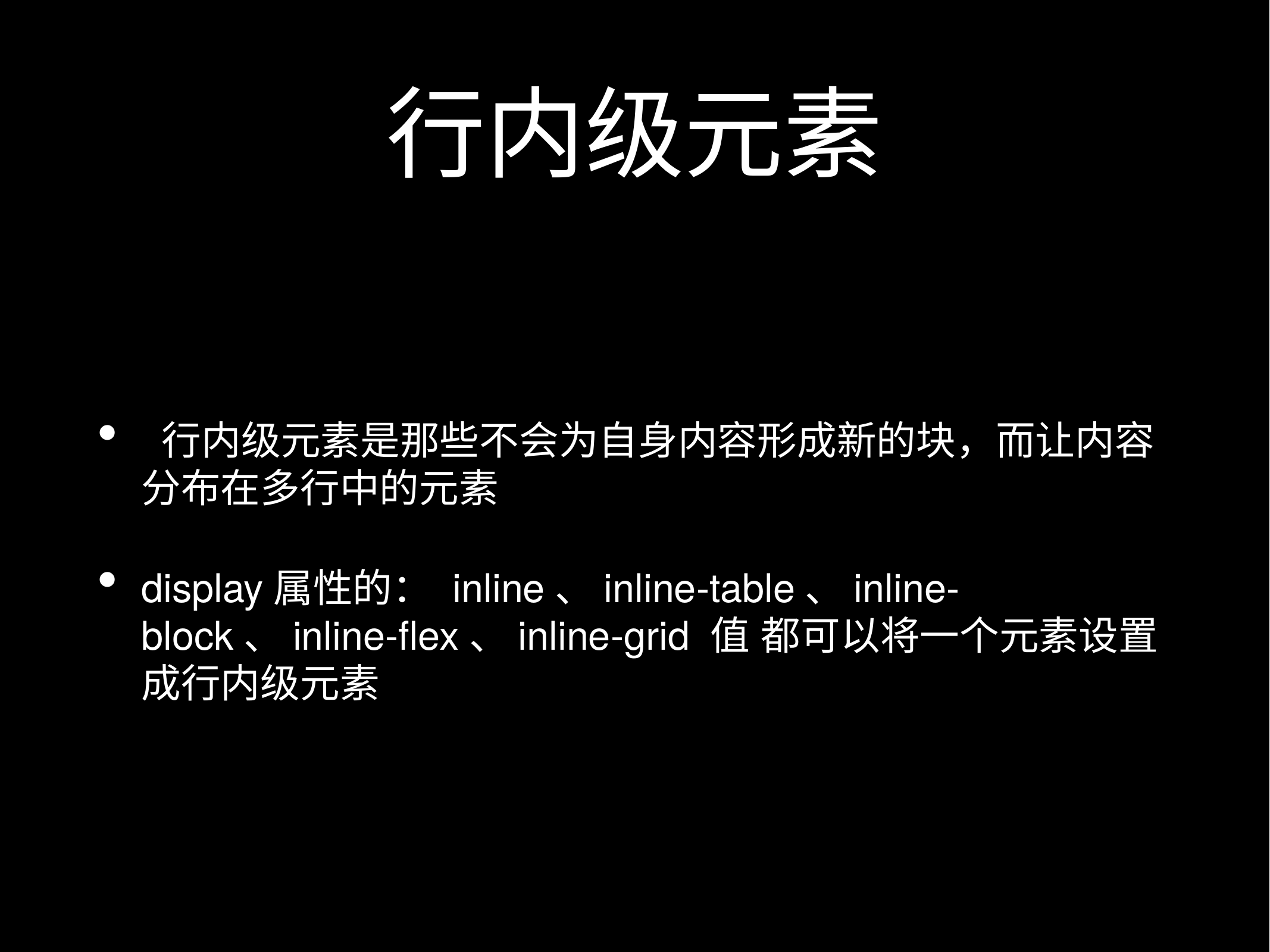

# 行内级元素
 行内级元素是那些不会为自身内容形成新的块，而让内容分布在多行中的元素
display属性的： inline、inline-table、inline-block、inline-flex、inline-grid 值 都可以将一个元素设置成行内级元素